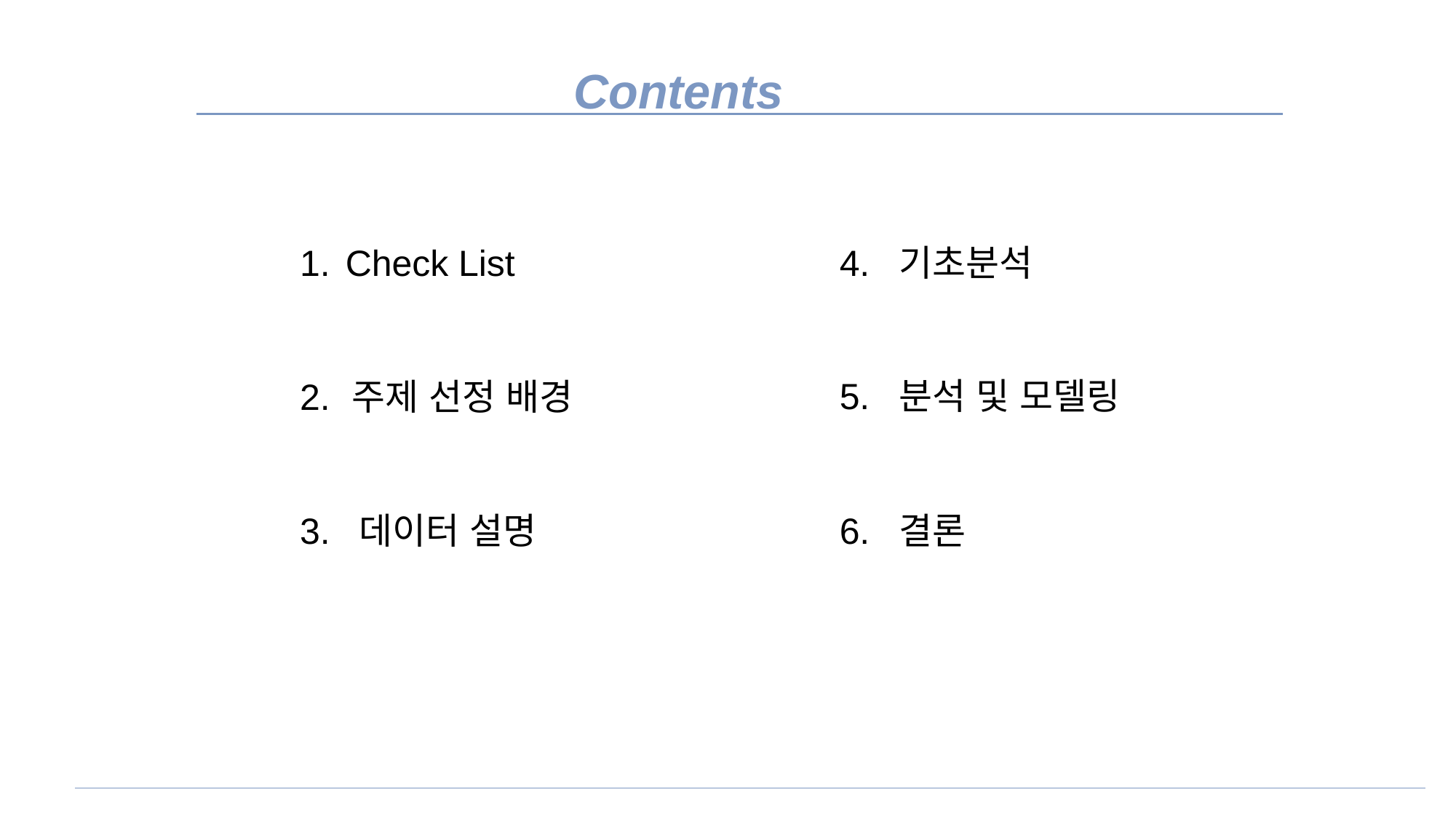

Contents
1.  Check List
4.  기초분석
5.  분석 및 모델링
2.  주제 선정 배경
3.  데이터 설명
6.  결론